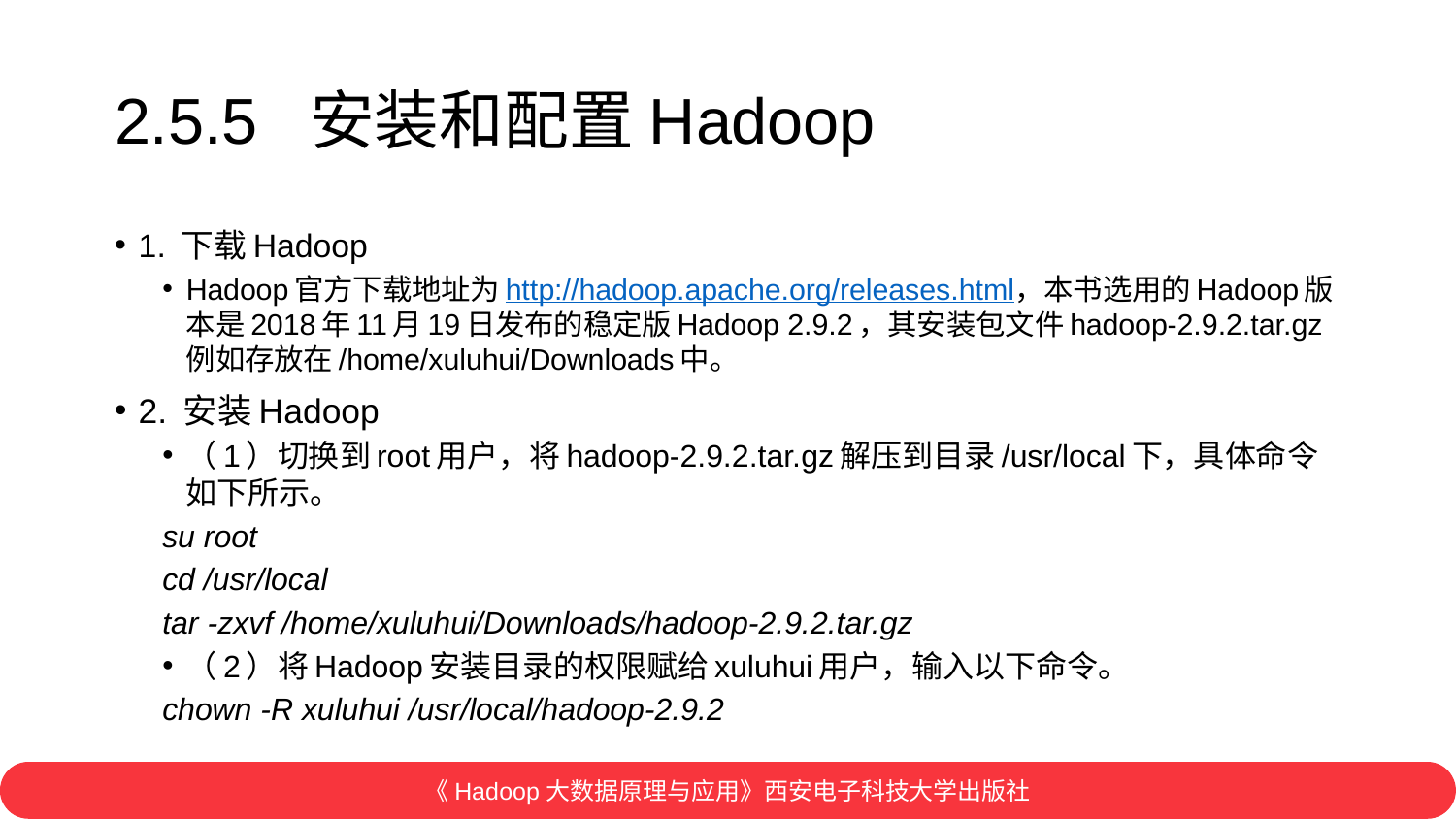

# 2.5.5  安装和配置Hadoop
1. 下载Hadoop
Hadoop官方下载地址为http://hadoop.apache.org/releases.html，本书选用的Hadoop版本是2018年11月19日发布的稳定版Hadoop 2.9.2，其安装包文件hadoop-2.9.2.tar.gz例如存放在/home/xuluhui/Downloads中。
2. 安装Hadoop
（1）切换到root用户，将hadoop-2.9.2.tar.gz解压到目录/usr/local下，具体命令如下所示。
su root
cd /usr/local
tar -zxvf /home/xuluhui/Downloads/hadoop-2.9.2.tar.gz
（2）将Hadoop安装目录的权限赋给xuluhui用户，输入以下命令。
chown -R xuluhui /usr/local/hadoop-2.9.2